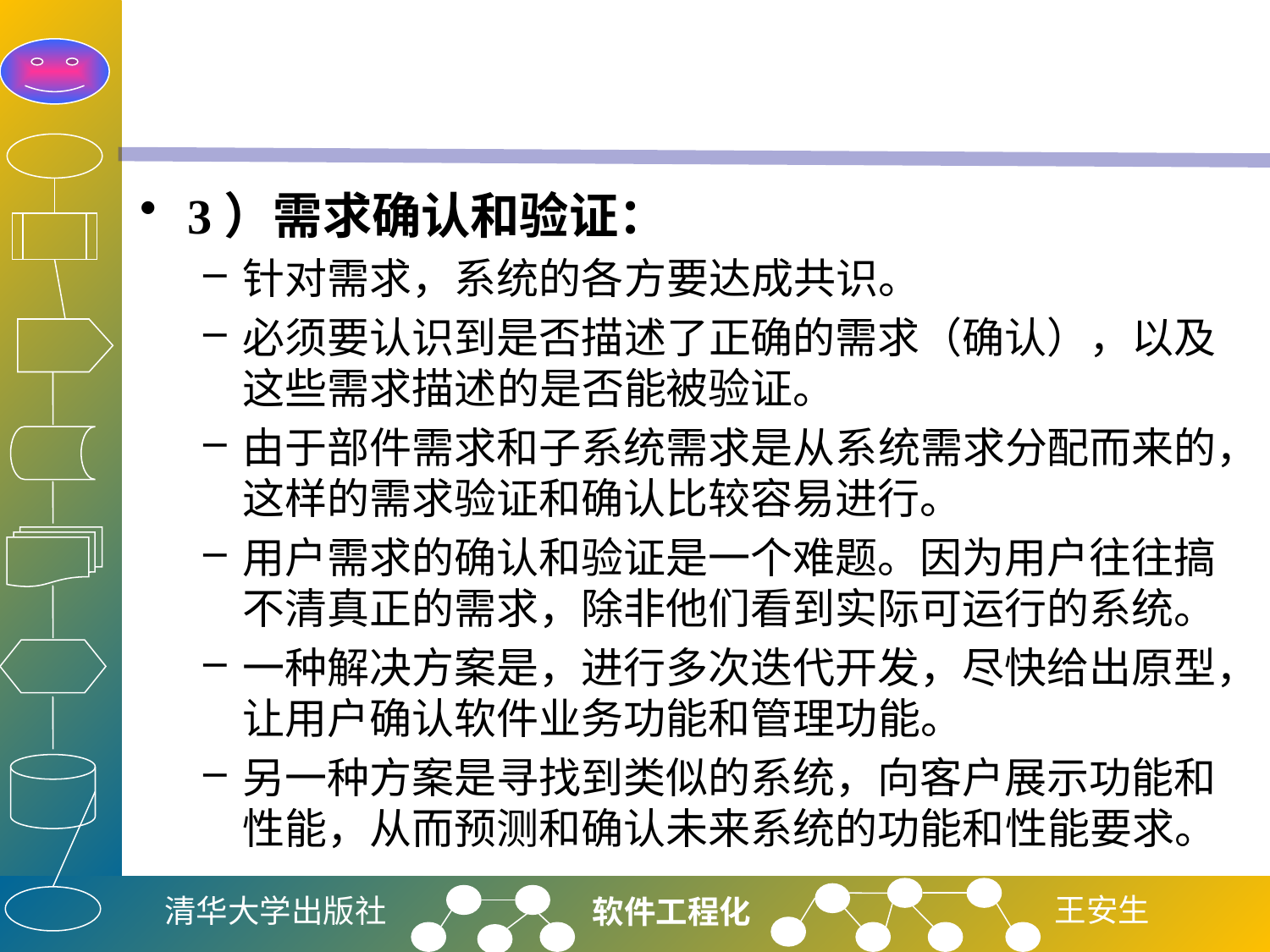

#
3）需求确认和验证：
针对需求，系统的各方要达成共识。
必须要认识到是否描述了正确的需求（确认），以及这些需求描述的是否能被验证。
由于部件需求和子系统需求是从系统需求分配而来的，这样的需求验证和确认比较容易进行。
用户需求的确认和验证是一个难题。因为用户往往搞不清真正的需求，除非他们看到实际可运行的系统。
一种解决方案是，进行多次迭代开发，尽快给出原型，让用户确认软件业务功能和管理功能。
另一种方案是寻找到类似的系统，向客户展示功能和性能，从而预测和确认未来系统的功能和性能要求。